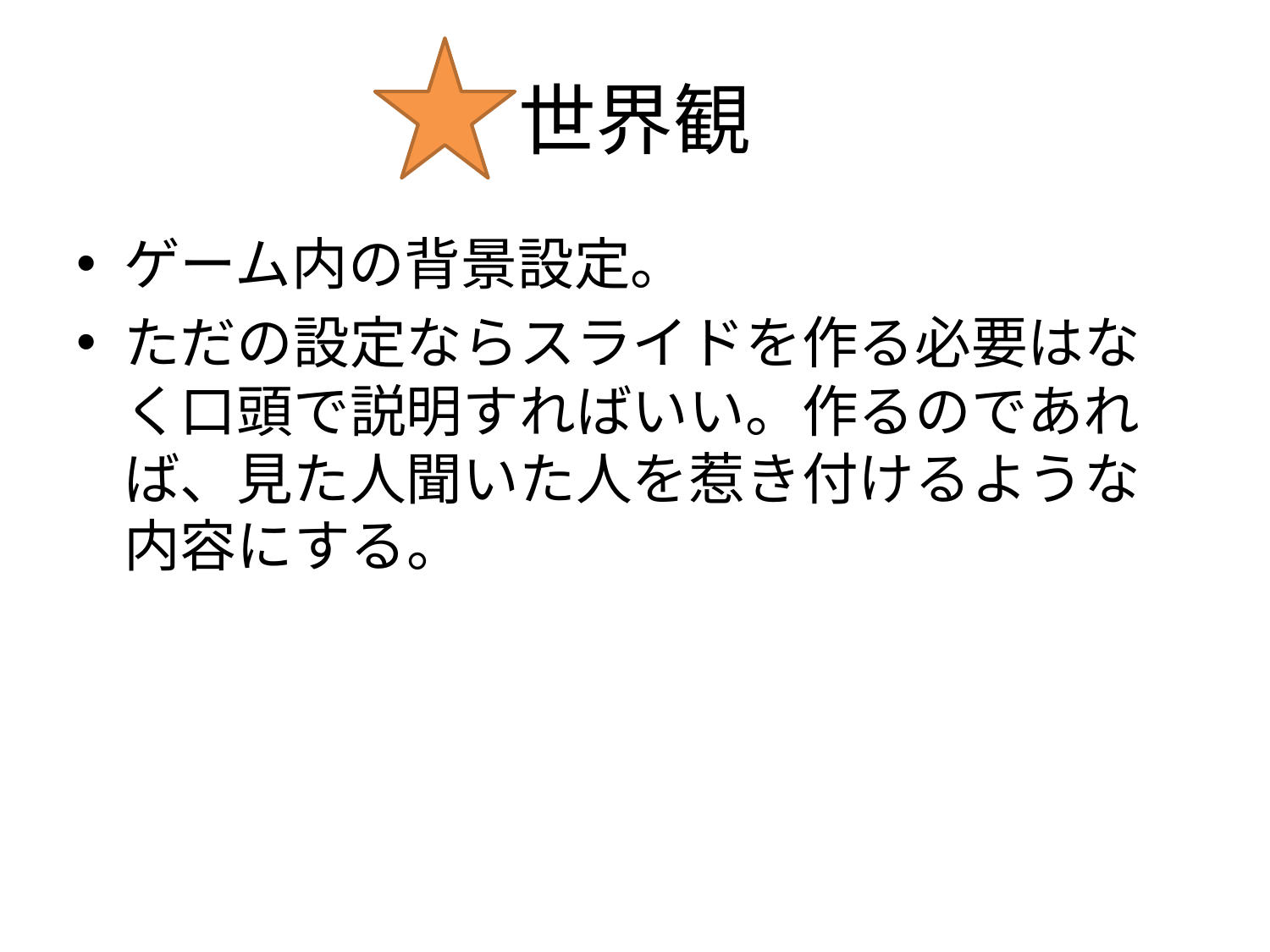

# 世界観

ゲーム内の背景設定。
ただの設定ならスライドを作る必要はなく口頭で説明すればいい。作るのであれば、見た人聞いた人を惹き付けるような内容にする。